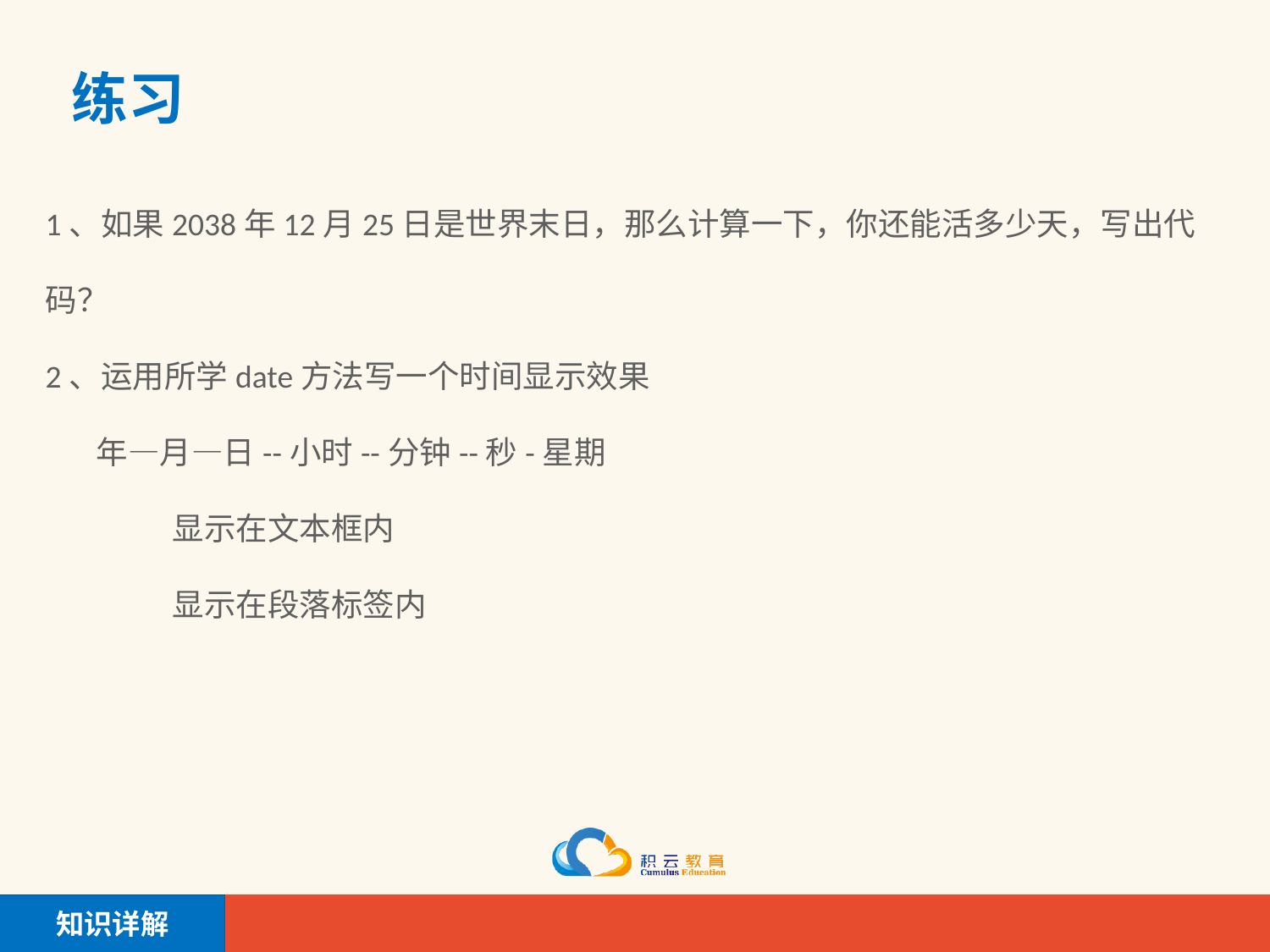

# 练习
1、如果2038年12月25日是世界末日，那么计算一下，你还能活多少天，写出代码？
2、运用所学date方法写一个时间显示效果
      年—月—日--小时--分钟--秒-星期
显示在文本框内
显示在段落标签内